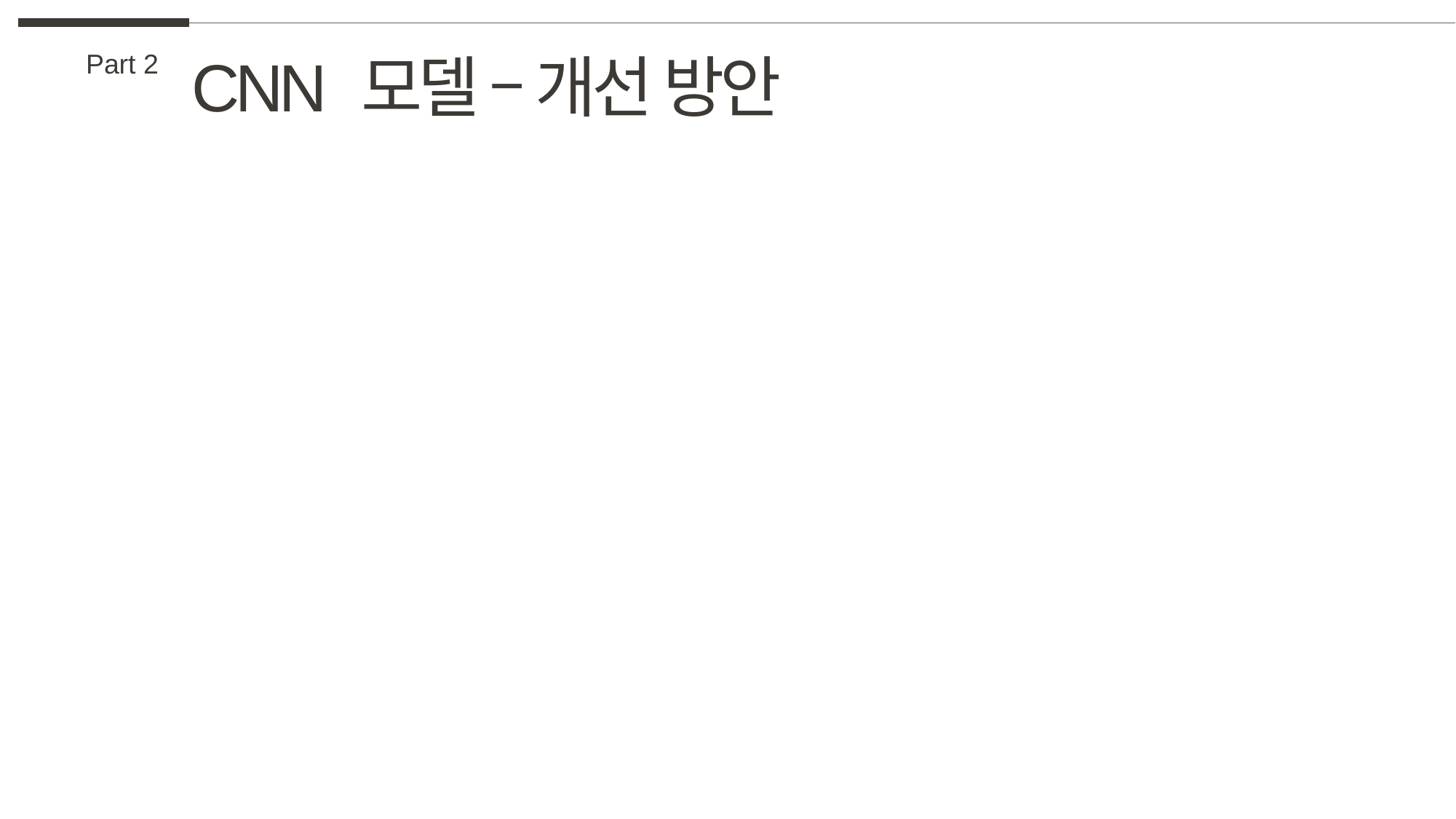

CNN 모델 – 개선 방안
Part 2